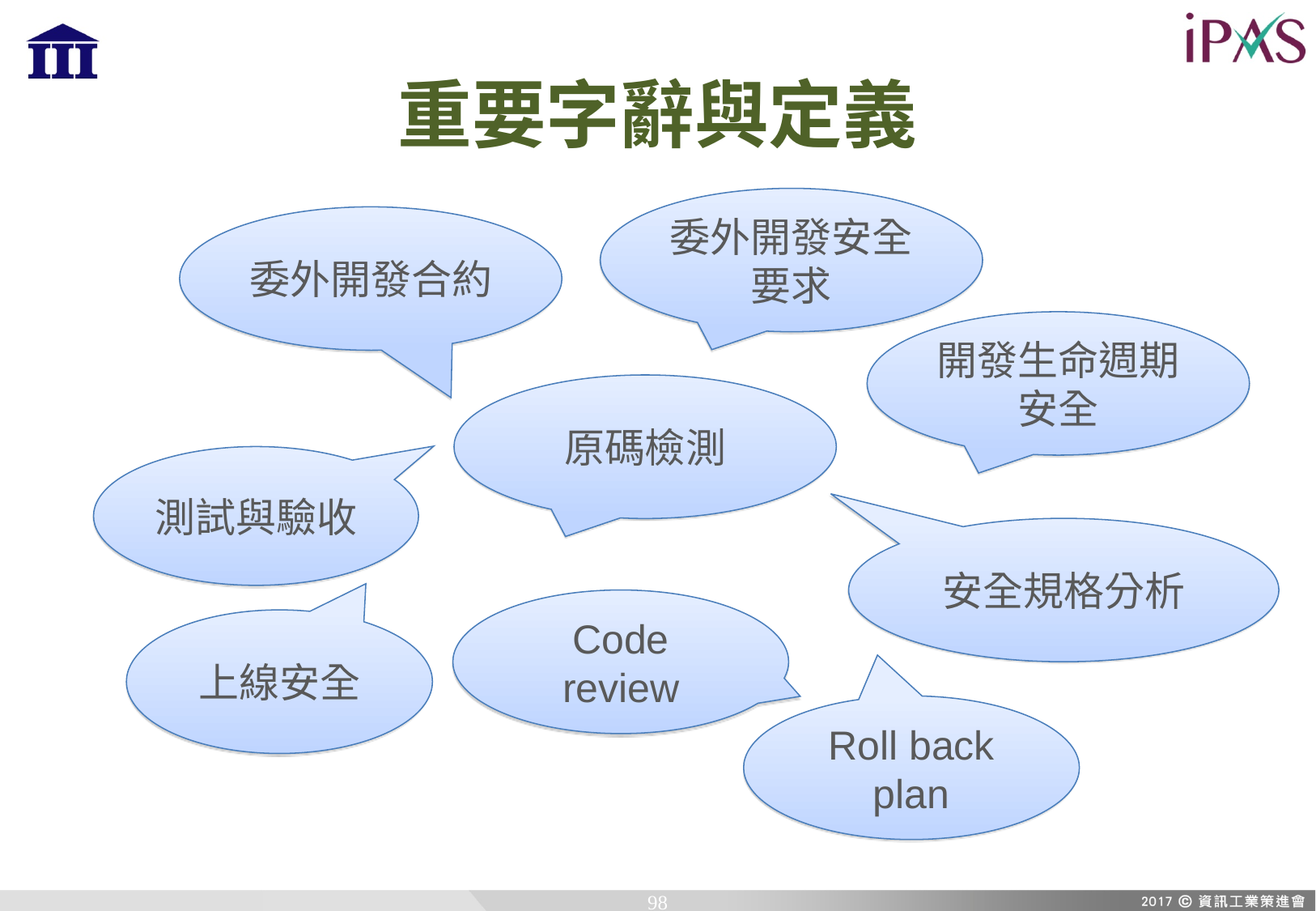

# 重要字辭與定義
委外開發安全要求
委外開發合約
開發生命週期安全
原碼檢測
測試與驗收
安全規格分析
Code review
上線安全
Roll back plan
98